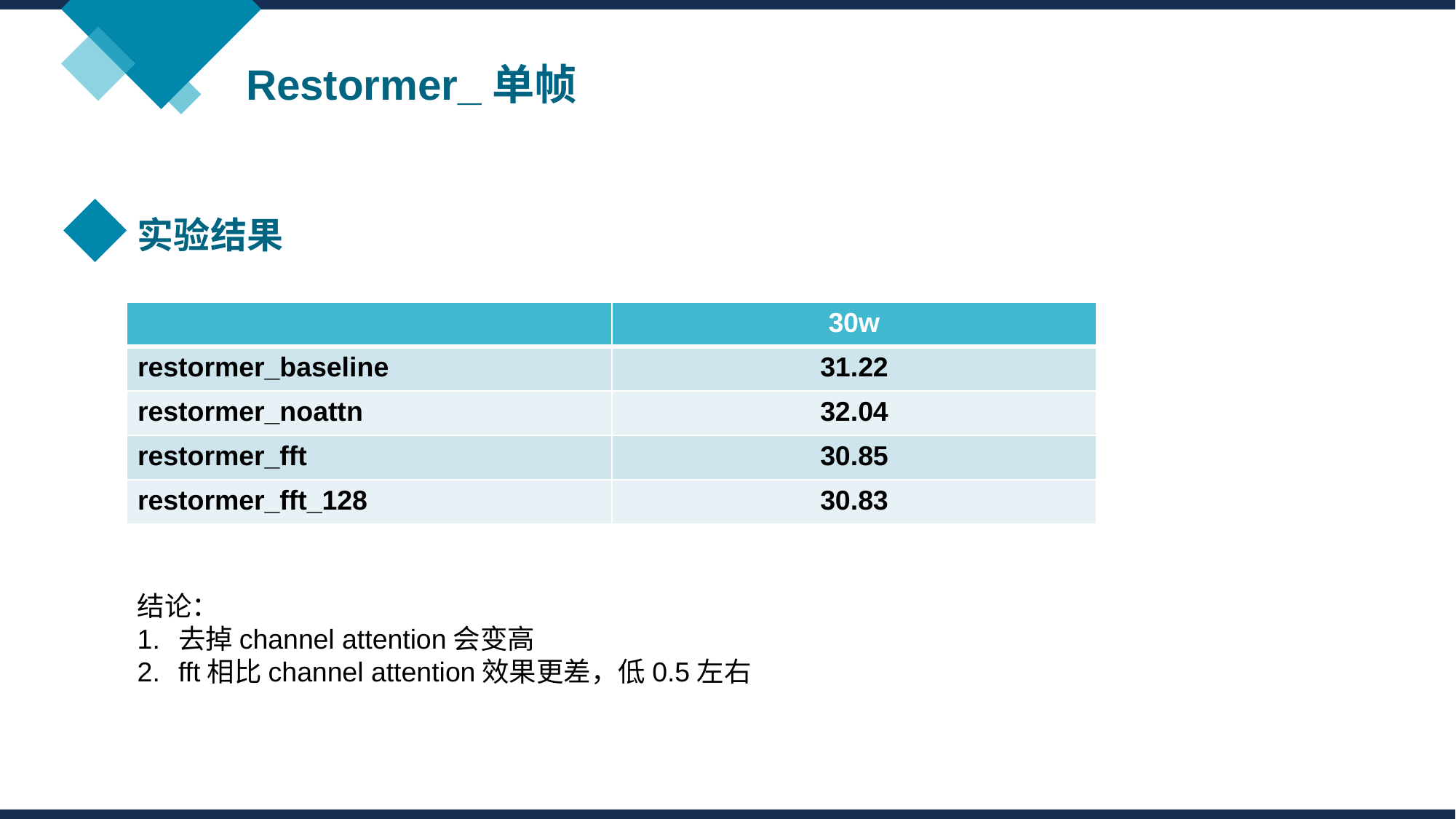

Restormer_单帧

实验结果
|  | 30w |
| --- | --- |
| restormer\_baseline | 31.22 |
| restormer\_noattn | 32.04 |
| restormer\_fft | 30.85 |
| restormer\_fft\_128 | 30.83 |

结论：
去掉channel attention会变高
fft相比channel attention效果更差，低0.5左右